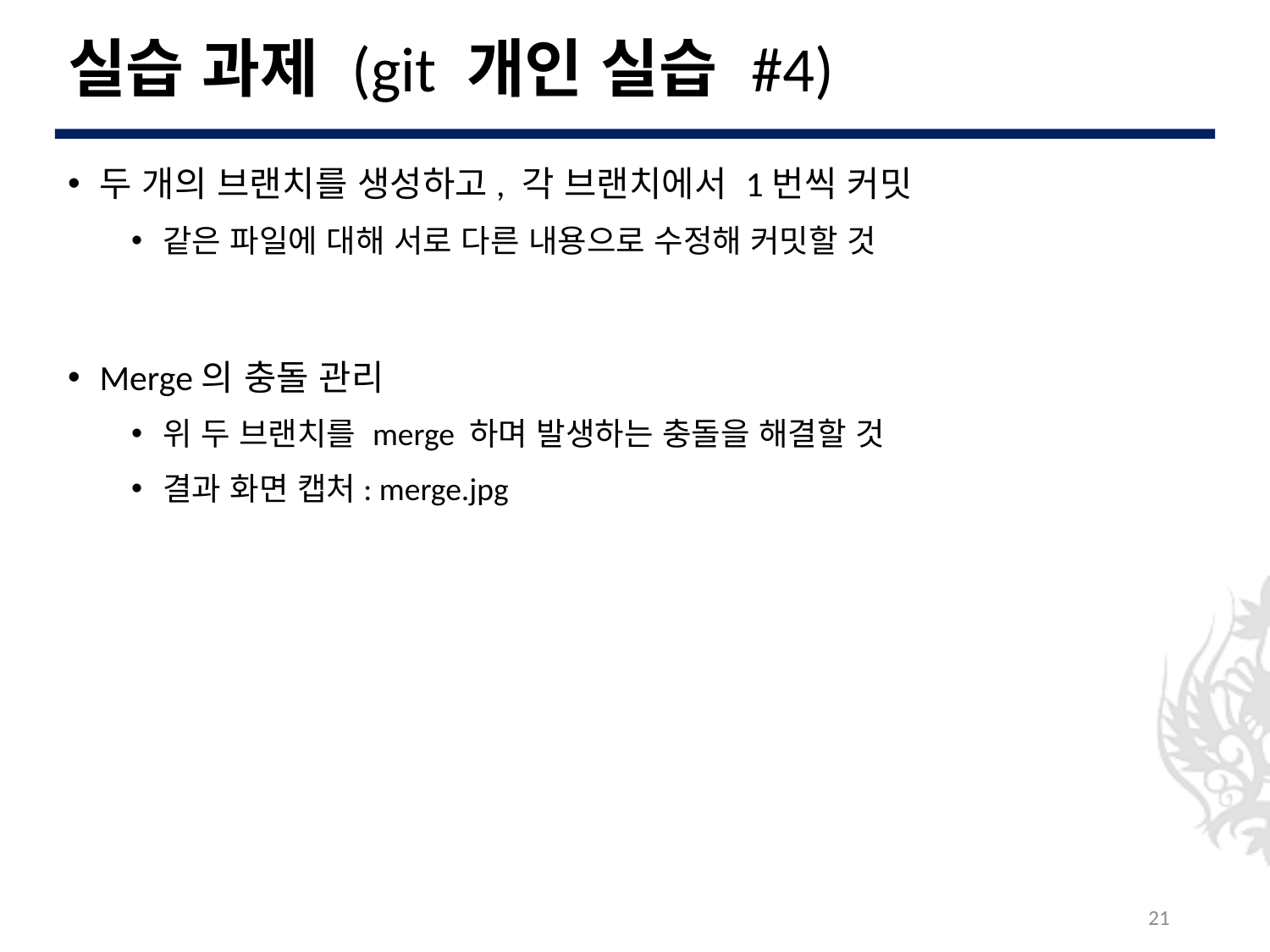

# 실습 과제 (git 개인 실습 #4)
두 개의 브랜치를 생성하고, 각 브랜치에서 1번씩 커밋
같은 파일에 대해 서로 다른 내용으로 수정해 커밋할 것

Merge의 충돌 관리
위 두 브랜치를 merge 하며 발생하는 충돌을 해결할 것
결과 화면 캡처: merge.jpg
21